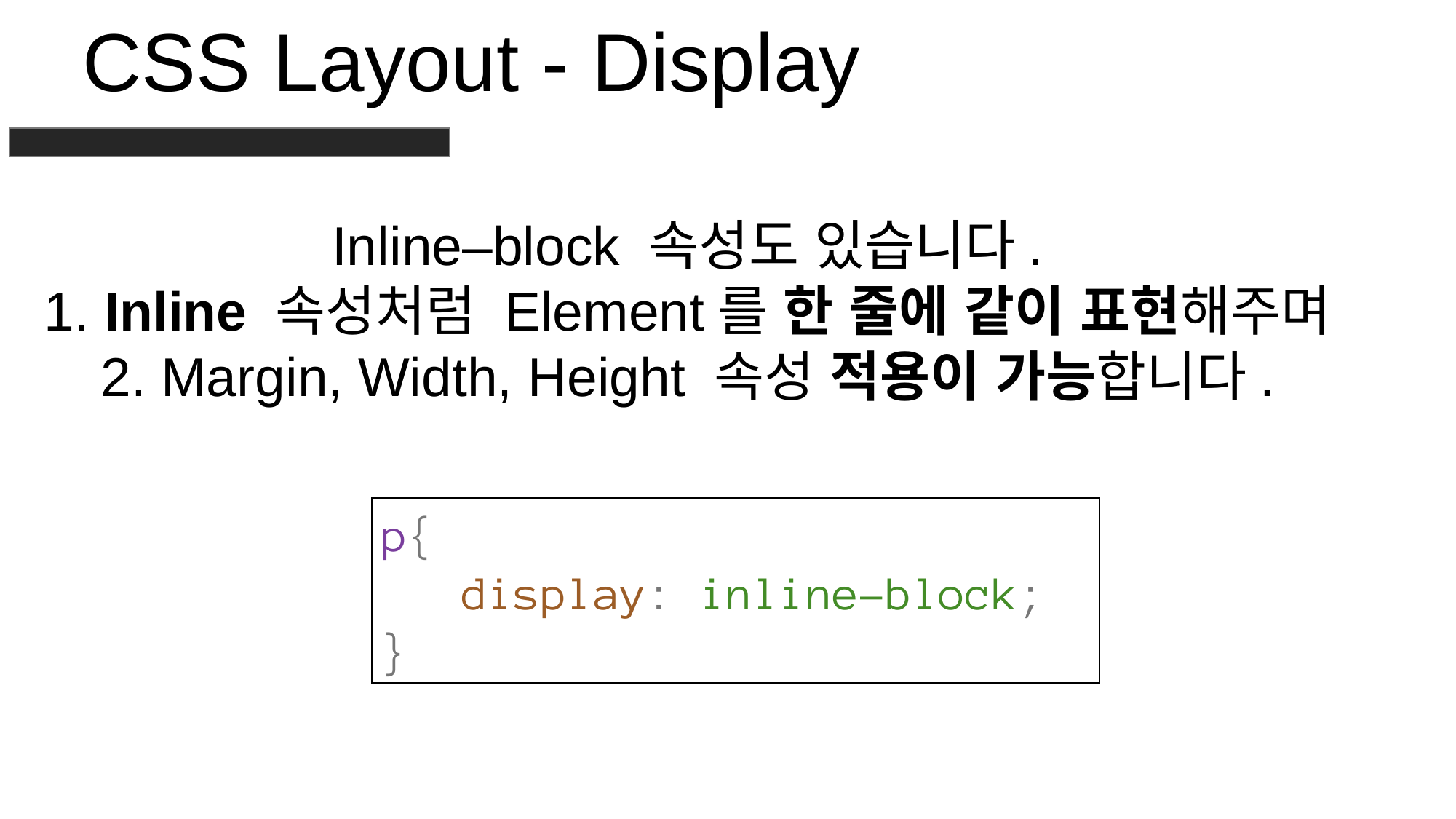

CSS Layout - Display

Inline–block 속성도 있습니다.
1. Inline 속성처럼 Element를 한 줄에 같이 표현해주며
2. Margin, Width, Height 속성 적용이 가능합니다.

p{
   display: inline-block;
}